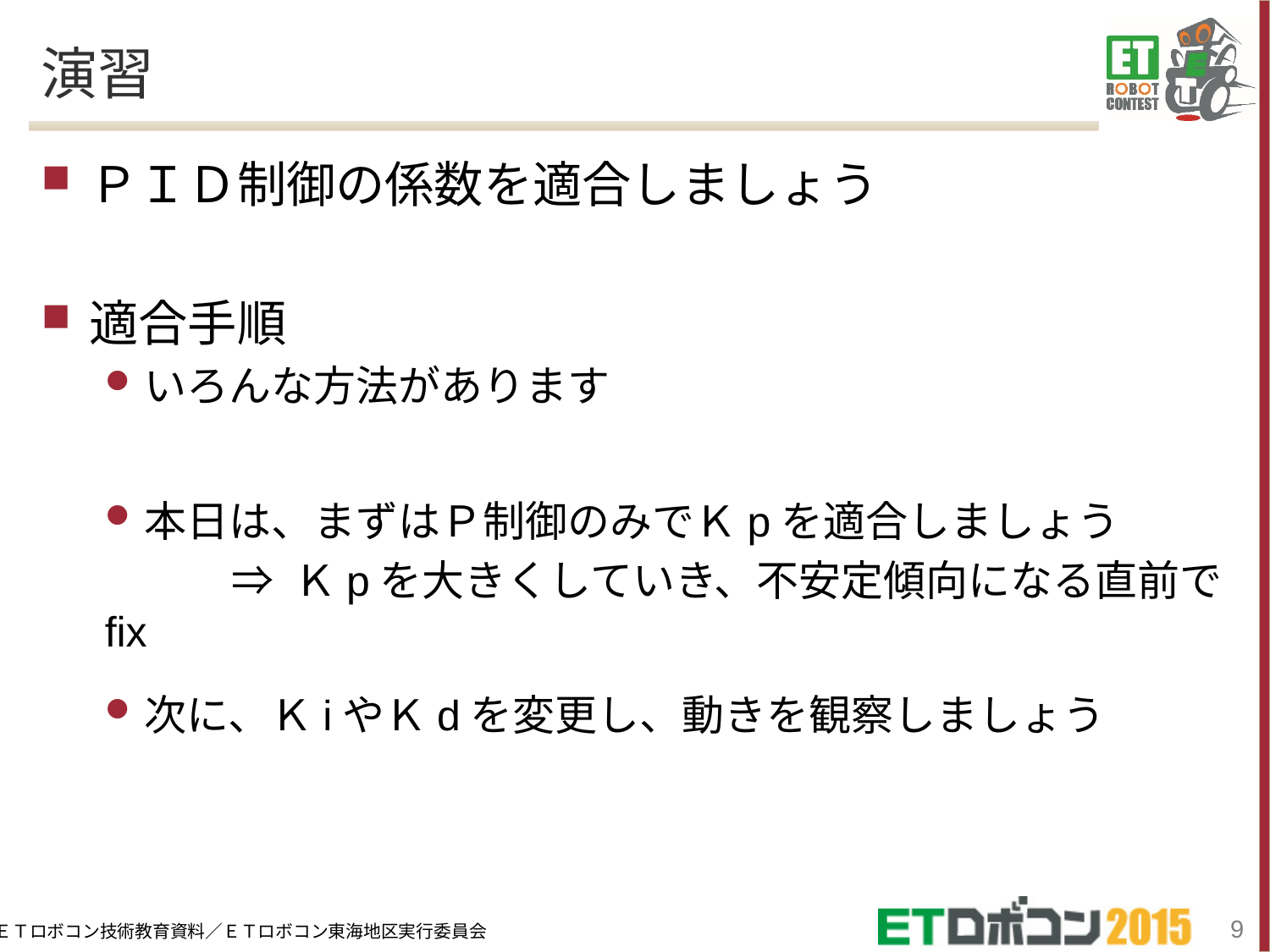

# 演習
ＰＩＤ制御の係数を適合しましょう

適合手順
いろんな方法があります

本日は、まずはＰ制御のみでＫpを適合しましょう
	⇒ Ｋpを大きくしていき、不安定傾向になる直前でfix

次に、ＫiやＫdを変更し、動きを観察しましょう
9